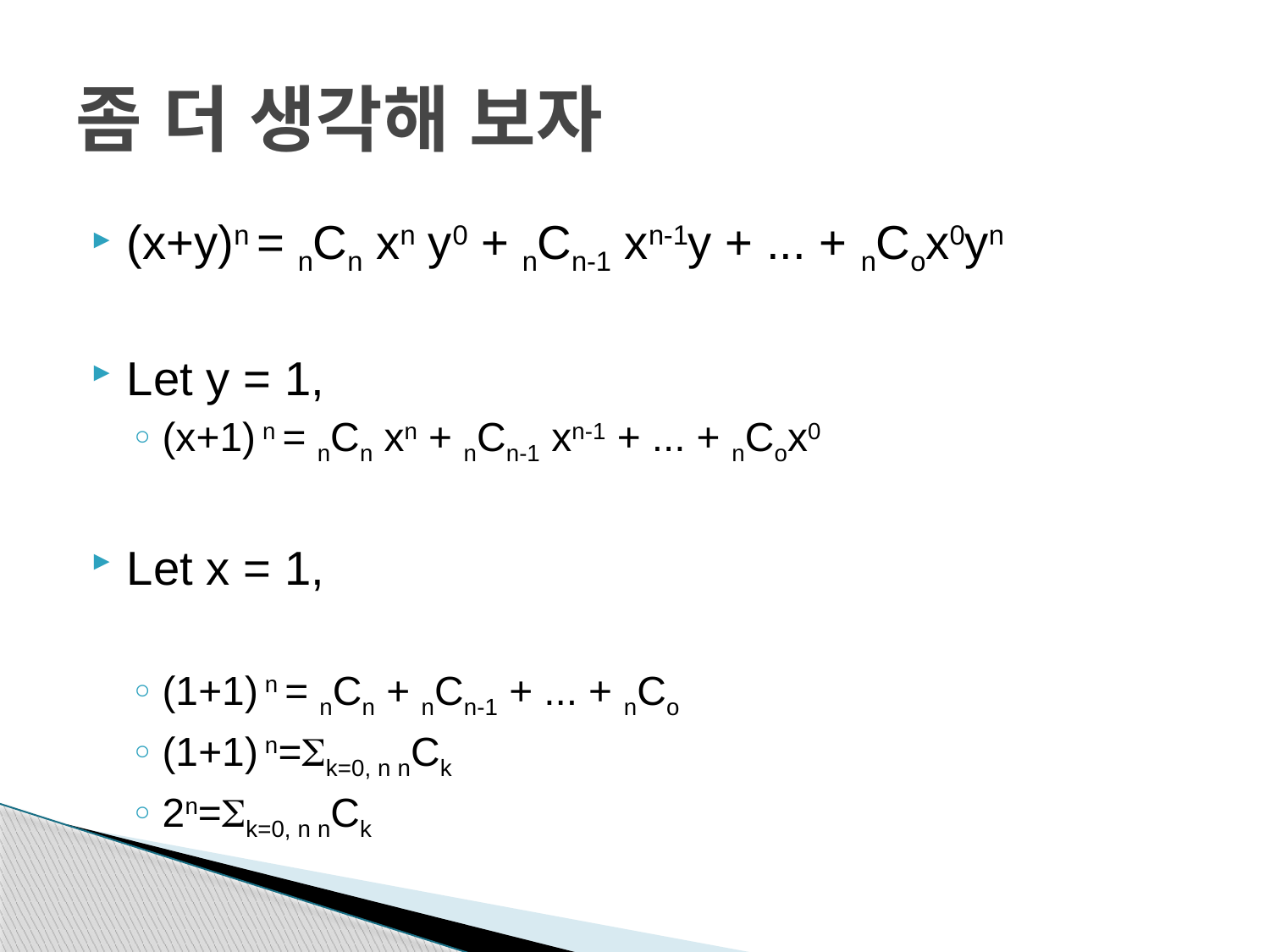

# 좀 더 생각해 보자
(x+y)n = nCn xn y0 + nCn-1 xn-1y + ... + nCox0yn

Let y = 1,
(x+1) n = nCn xn + nCn-1 xn-1 + ... + nCox0

Let x = 1,

(1+1) n = nCn + nCn-1 + ... + nCo
(1+1) n=Σk=0, n nCk
2n=Σk=0, n nCk